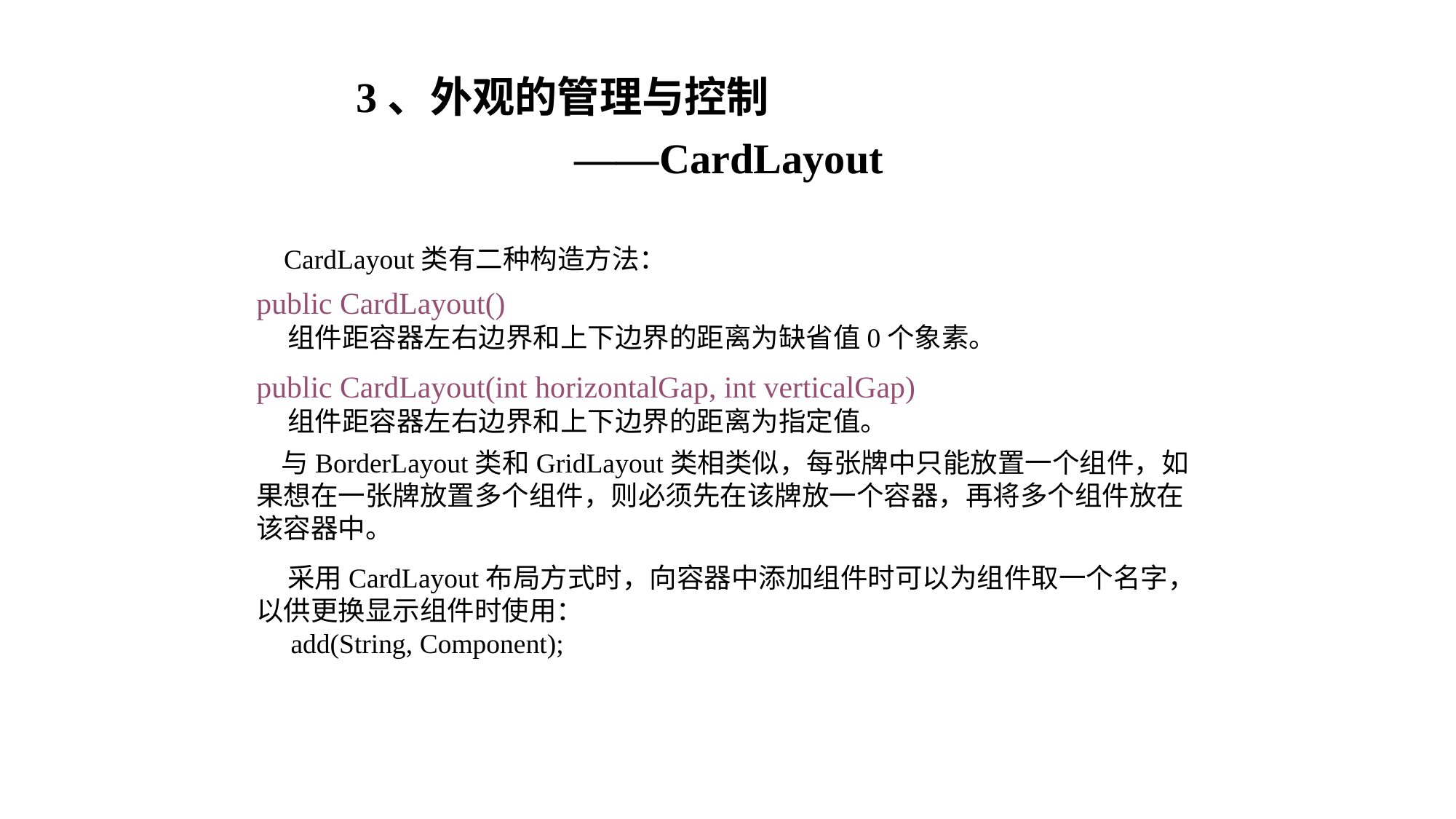

3、外观的管理与控制
		——CardLayout
    CardLayout类有二种构造方法：

public CardLayout()
    组件距容器左右边界和上下边界的距离为缺省值0个象素。

public CardLayout(int horizontalGap, int verticalGap)
    组件距容器左右边界和上下边界的距离为指定值。

   与BorderLayout类和GridLayout类相类似，每张牌中只能放置一个组件，如果想在一张牌放置多个组件，则必须先在该牌放一个容器，再将多个组件放在该容器中。

    采用CardLayout布局方式时，向容器中添加组件时可以为组件取一个名字，以供更换显示组件时使用：
     add(String, Component);